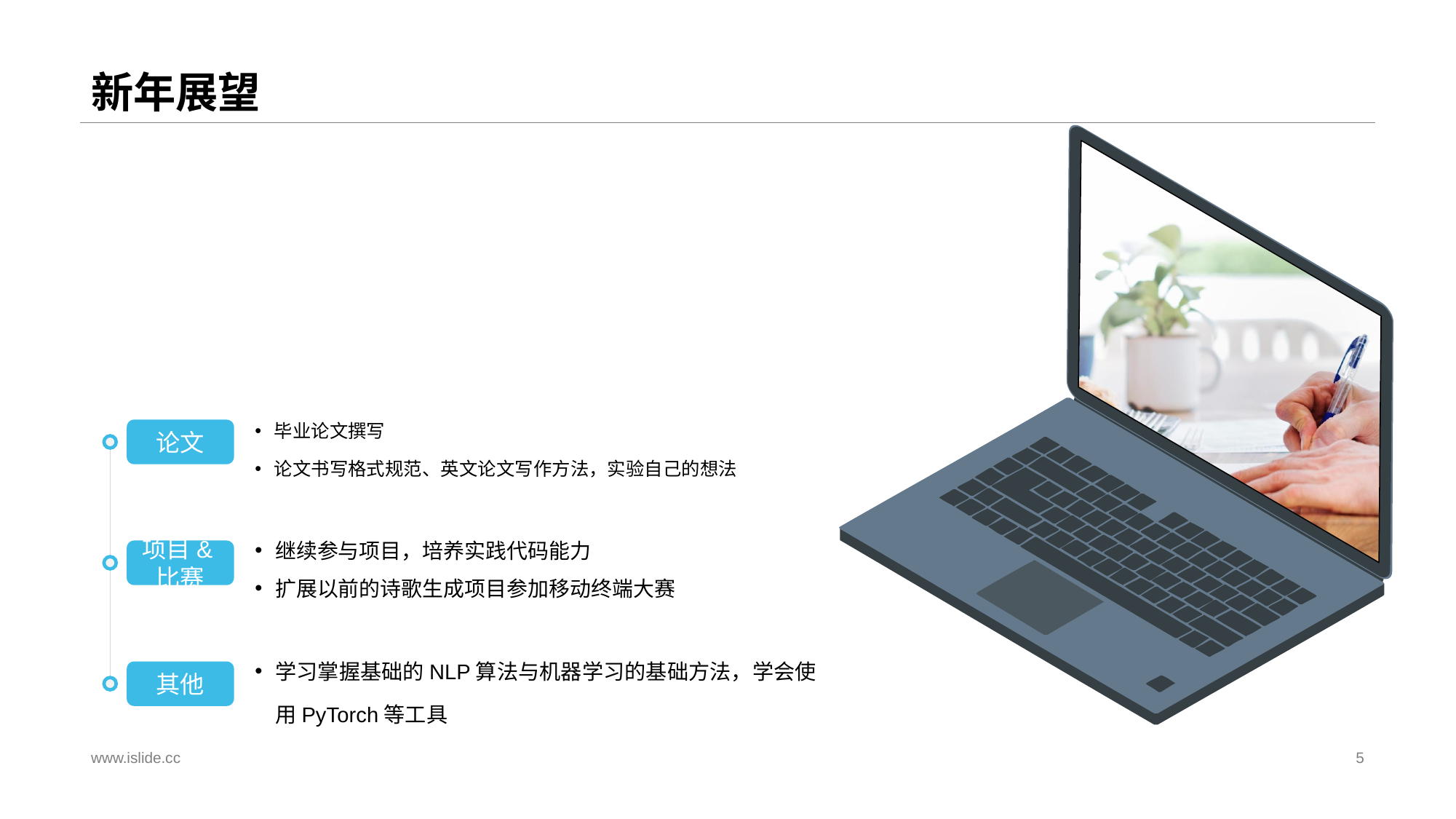

# 新年展望

毕业论文撰写
论文书写格式规范、英文论文写作方法，实验自己的想法
论文

继续参与项目，培养实践代码能力
扩展以前的诗歌生成项目参加移动终端大赛
项目&比赛

学习掌握基础的NLP算法与机器学习的基础方法，学会使用PyTorch等工具
其他

www.islide.cc
5